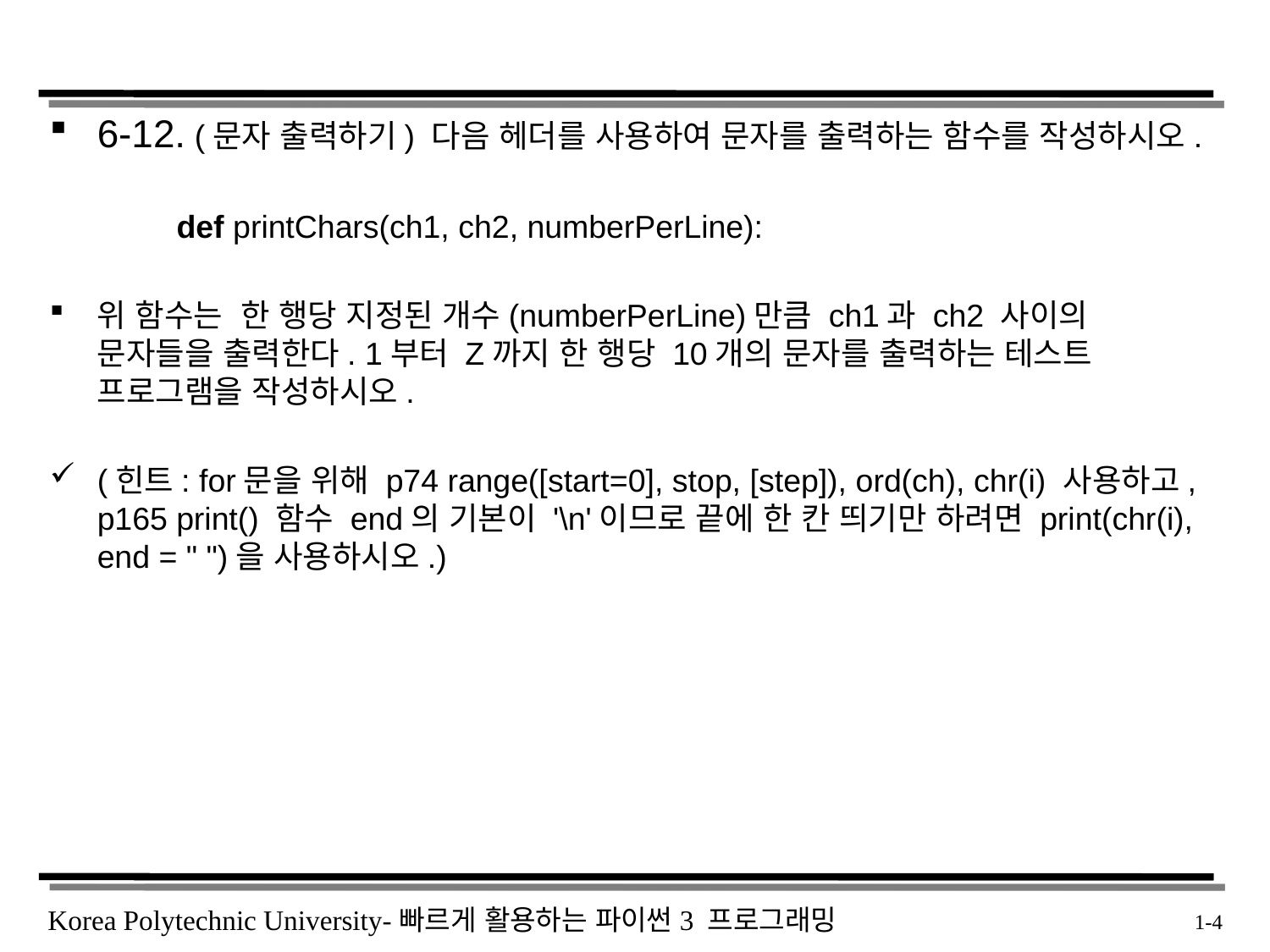

6-12. (문자 출력하기) 다음 헤더를 사용하여 문자를 출력하는 함수를 작성하시오.

	def printChars(ch1, ch2, numberPerLine):

위 함수는  한 행당 지정된 개수(numberPerLine)만큼 ch1과 ch2 사이의 문자들을 출력한다. 1부터 Z까지 한 행당 10개의 문자를 출력하는 테스트 프로그램을 작성하시오.

(힌트: for문을 위해 p74 range([start=0], stop, [step]), ord(ch), chr(i) 사용하고, p165 print() 함수 end의 기본이 '\n'이므로 끝에 한 칸 띄기만 하려면 print(chr(i), end = " ")을 사용하시오.)

 1-4